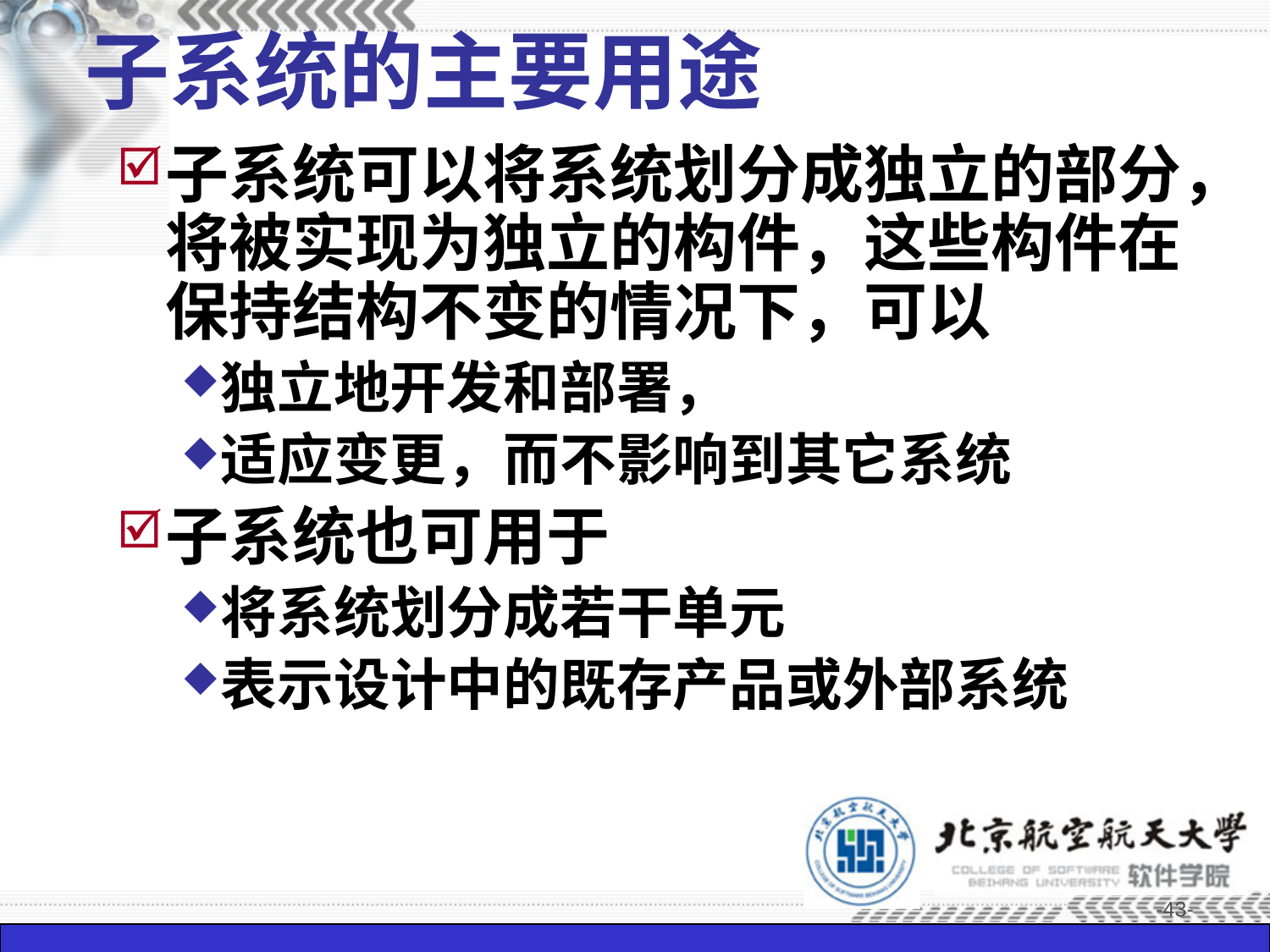

# 子系统的主要用途
子系统可以将系统划分成独立的部分，将被实现为独立的构件，这些构件在保持结构不变的情况下，可以
独立地开发和部署，
适应变更，而不影响到其它系统
子系统也可用于
将系统划分成若干单元
表示设计中的既存产品或外部系统
-43-